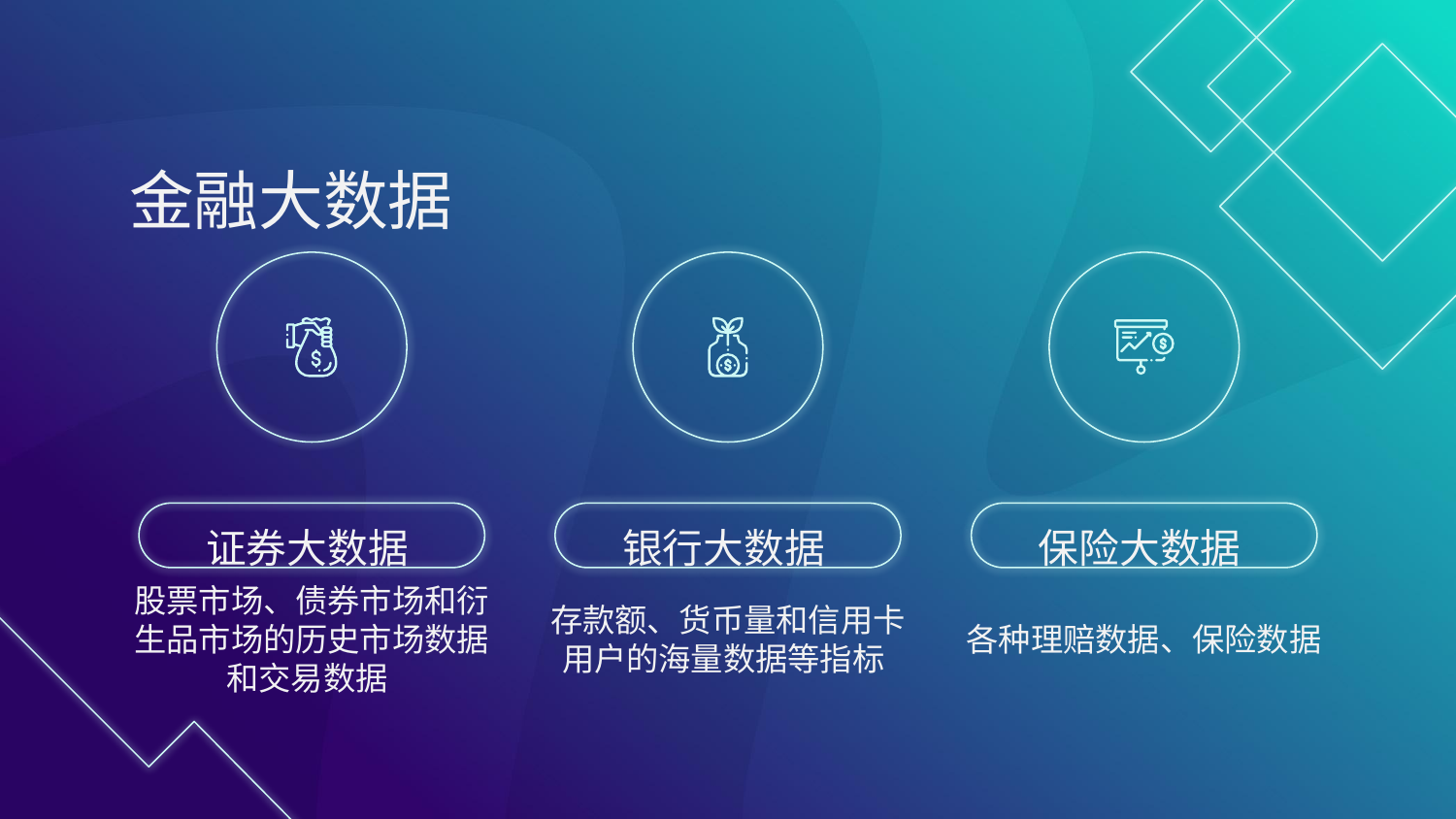

# 金融大数据

证券大数据
银行大数据
保险大数据
股票市场、债券市场和衍生品市场的历史市场数据和交易数据
存款额、货币量和信用卡用户的海量数据等指标
各种理赔数据、保险数据